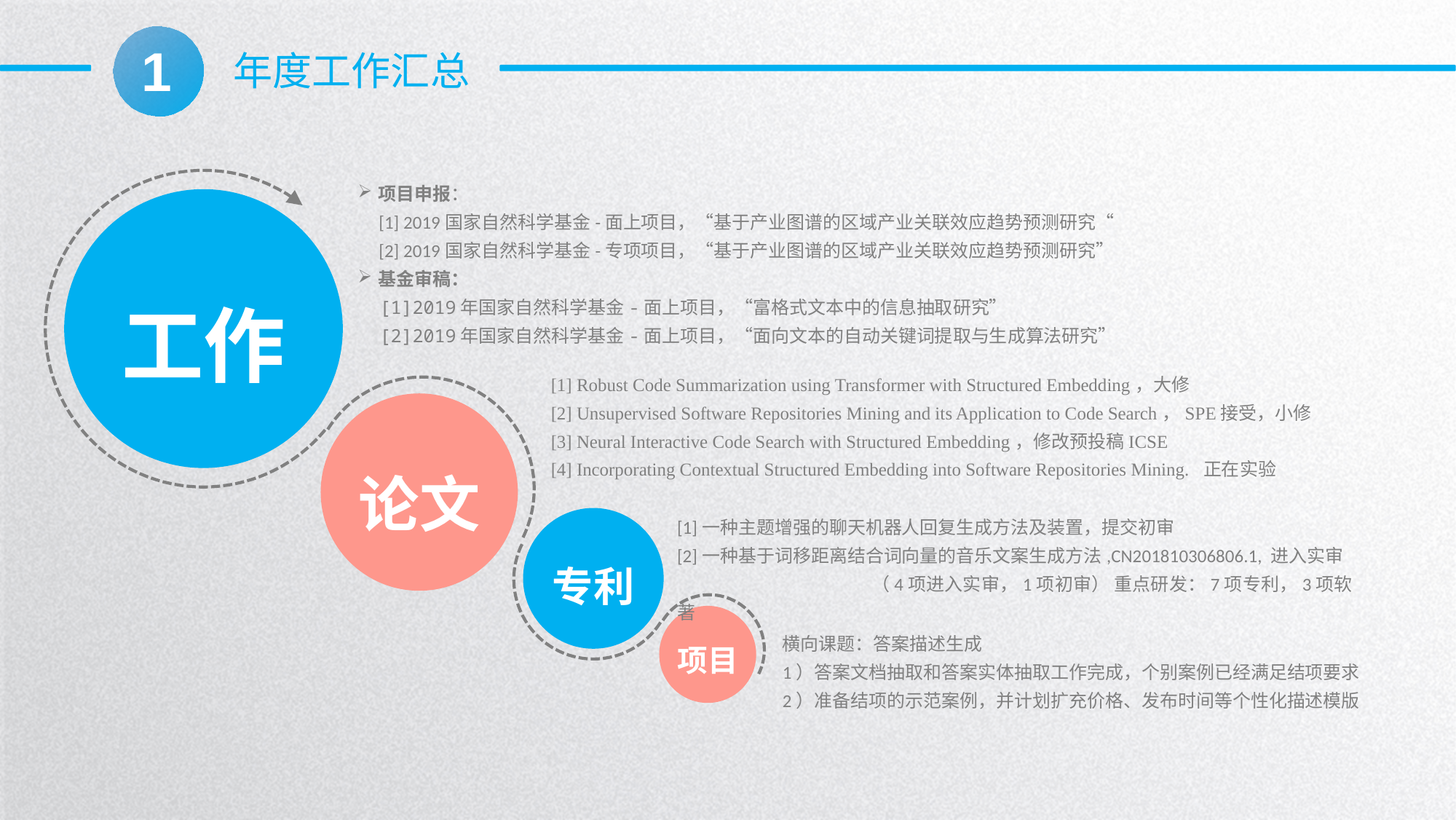

1
年度工作汇总

项目申报：
     [1] 2019国家自然科学基金-面上项目，“基于产业图谱的区域产业关联效应趋势预测研究“
     [2] 2019国家自然科学基金-专项项目，“基于产业图谱的区域产业关联效应趋势预测研究”
基金审稿：
  [1]2019年国家自然科学基金-面上项目，“富格式文本中的信息抽取研究”
  [2]2019年国家自然科学基金-面上项目，“面向文本的自动关键词提取与生成算法研究”
工作
[1] Robust Code Summarization using Transformer with Structured Embedding，大修
[2] Unsupervised Software Repositories Mining and its Application to Code Search，SPE接受，小修
[3] Neural Interactive Code Search with Structured Embedding，修改预投稿ICSE
[4] Incorporating Contextual Structured Embedding into Software Repositories Mining.  正在实验
论文
[1]一种主题增强的聊天机器人回复生成方法及装置，提交初审
[2]一种基于词移距离结合词向量的音乐文案生成方法,CN201810306806.1, 进入实审
                                             （4项进入实审，1项初审） 重点研发：7项专利，3项软著
专利
项目
横向课题：答案描述生成
1）答案文档抽取和答案实体抽取工作完成，个别案例已经满足结项要求
2）准备结项的示范案例，并计划扩充价格、发布时间等个性化描述模版